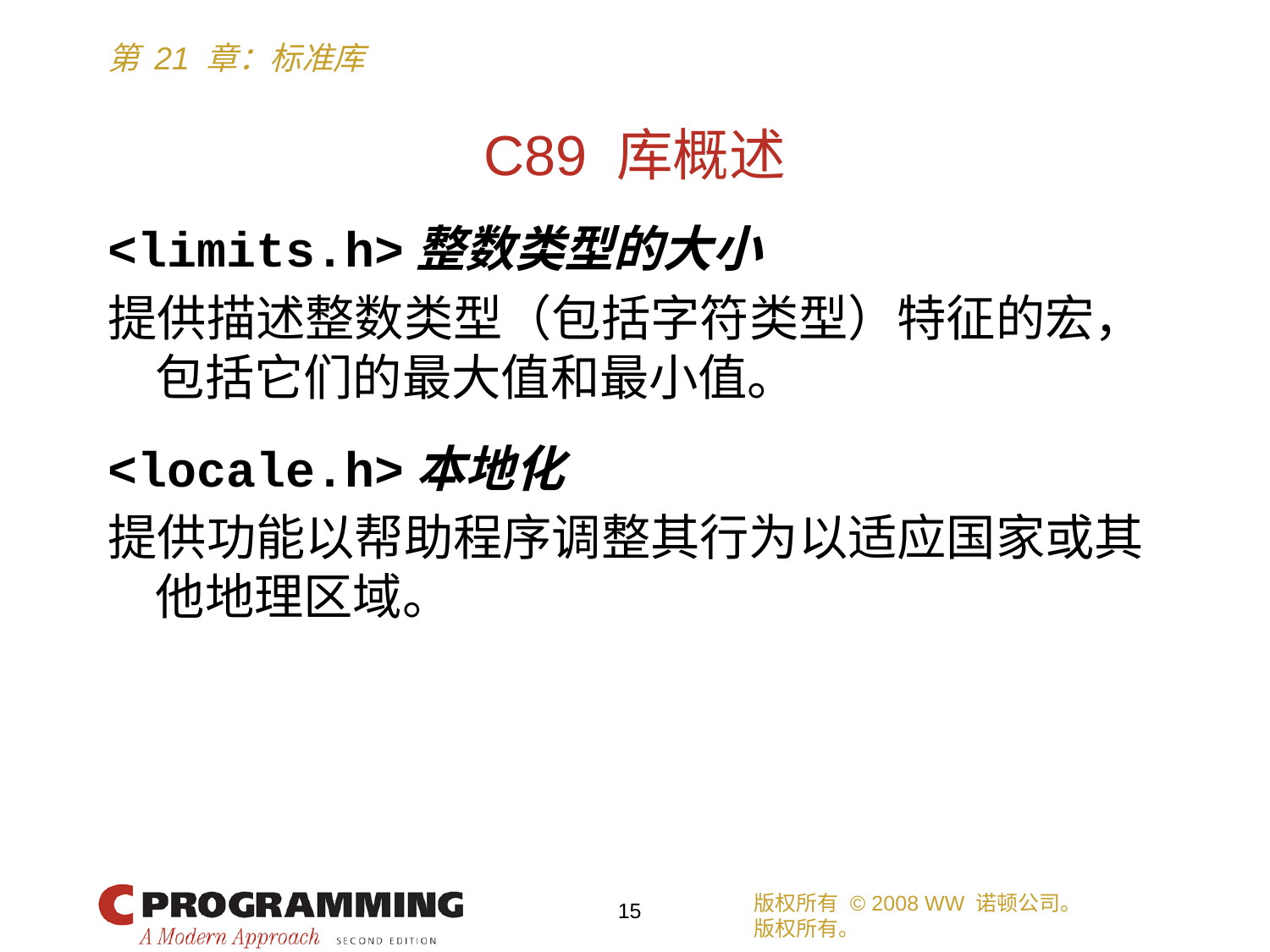

# C89 库概述
<limits.h>整数类型的大小
提供描述整数类型（包括字符类型）特征的宏，包括它们的最大值和最小值。
<locale.h>本地化
提供功能以帮助程序调整其行为以适应国家或其他地理区域。
版权所有 © 2008 WW 诺顿公司。
版权所有。
15